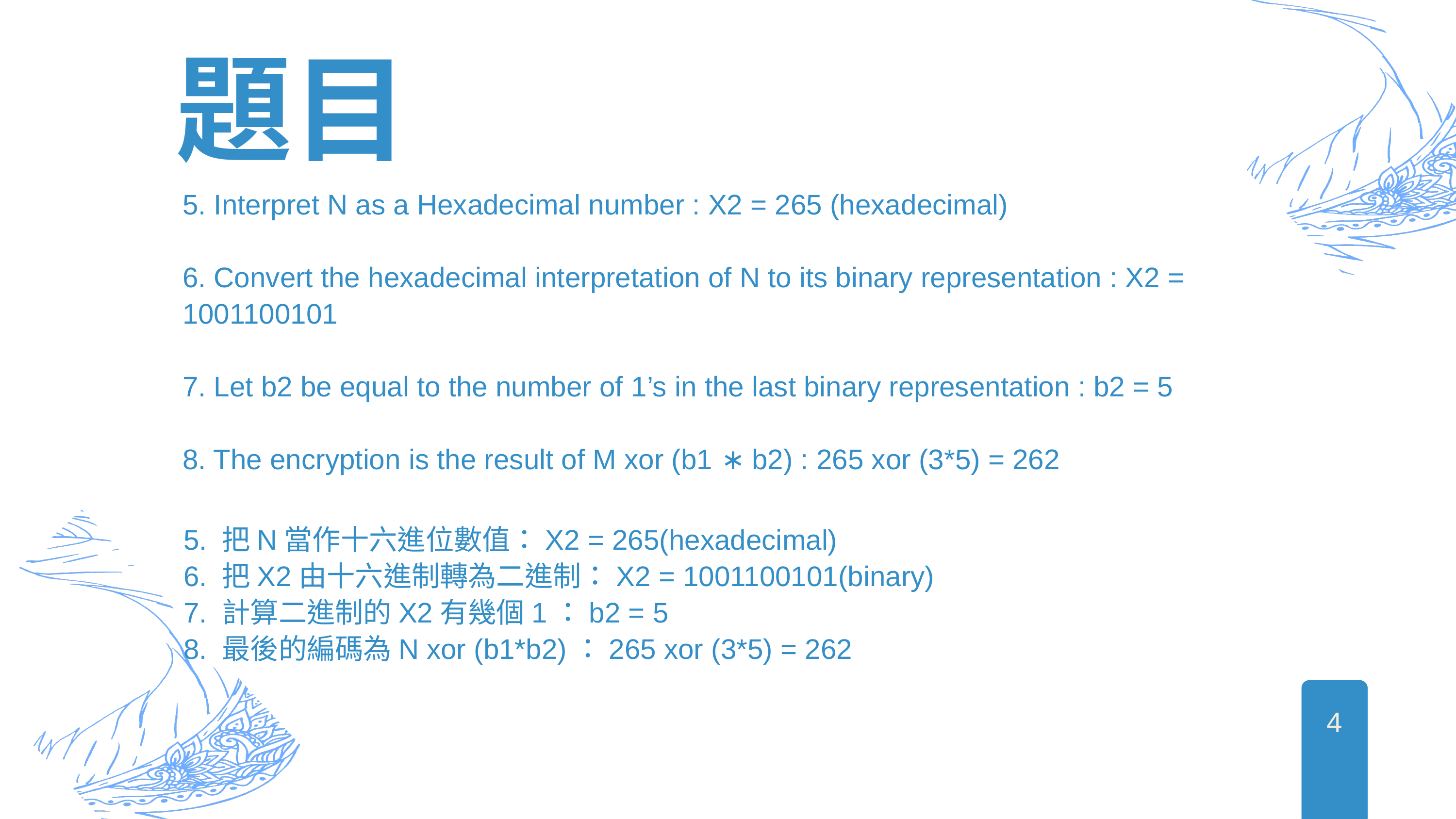

題目
5. Interpret N as a Hexadecimal number : X2 = 265 (hexadecimal)

6. Convert the hexadecimal interpretation of N to its binary representation : X2 = 1001100101

7. Let b2 be equal to the number of 1’s in the last binary representation : b2 = 5

8. The encryption is the result of M xor (b1 ∗ b2) : 265 xor (3*5) = 262
5. 把N當作十六進位數值：X2 = 265(hexadecimal)
6. 把X2由十六進制轉為二進制：X2 = 1001100101(binary)
7. 計算二進制的X2有幾個1：b2 = 5
8. 最後的編碼為N xor (b1*b2)：265 xor (3*5) = 262

4